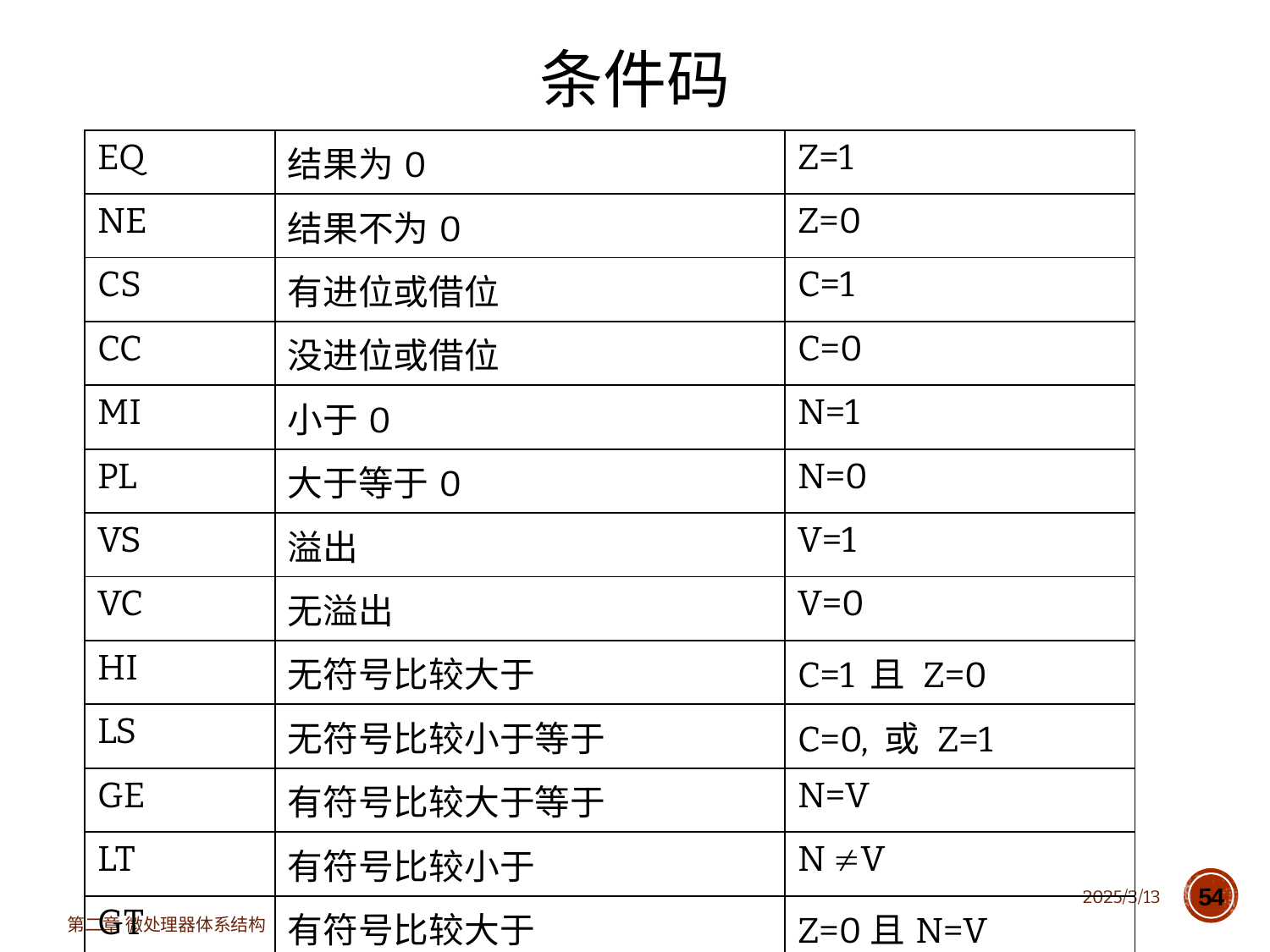

# 条件码
| EQ | 结果为0 | Z=1 |
| --- | --- | --- |
| NE | 结果不为0 | Z=0 |
| CS | 有进位或借位 | C=1 |
| CC | 没进位或借位 | C=0 |
| MI | 小于0 | N=1 |
| PL | 大于等于0 | N=0 |
| VS | 溢出 | V=1 |
| VC | 无溢出 | V=0 |
| HI | 无符号比较大于 | C=1 且 Z=0 |
| LS | 无符号比较小于等于 | C=0, 或 Z=1 |
| GE | 有符号比较大于等于 | N=V |
| LT | 有符号比较小于 | N ≠V |
| GT | 有符号比较大于 | Z=0且N=V |
| LE | 有符号比较小于等于 | Z=1或N≠V |
2025/3/13
54
第二章 微处理器体系结构